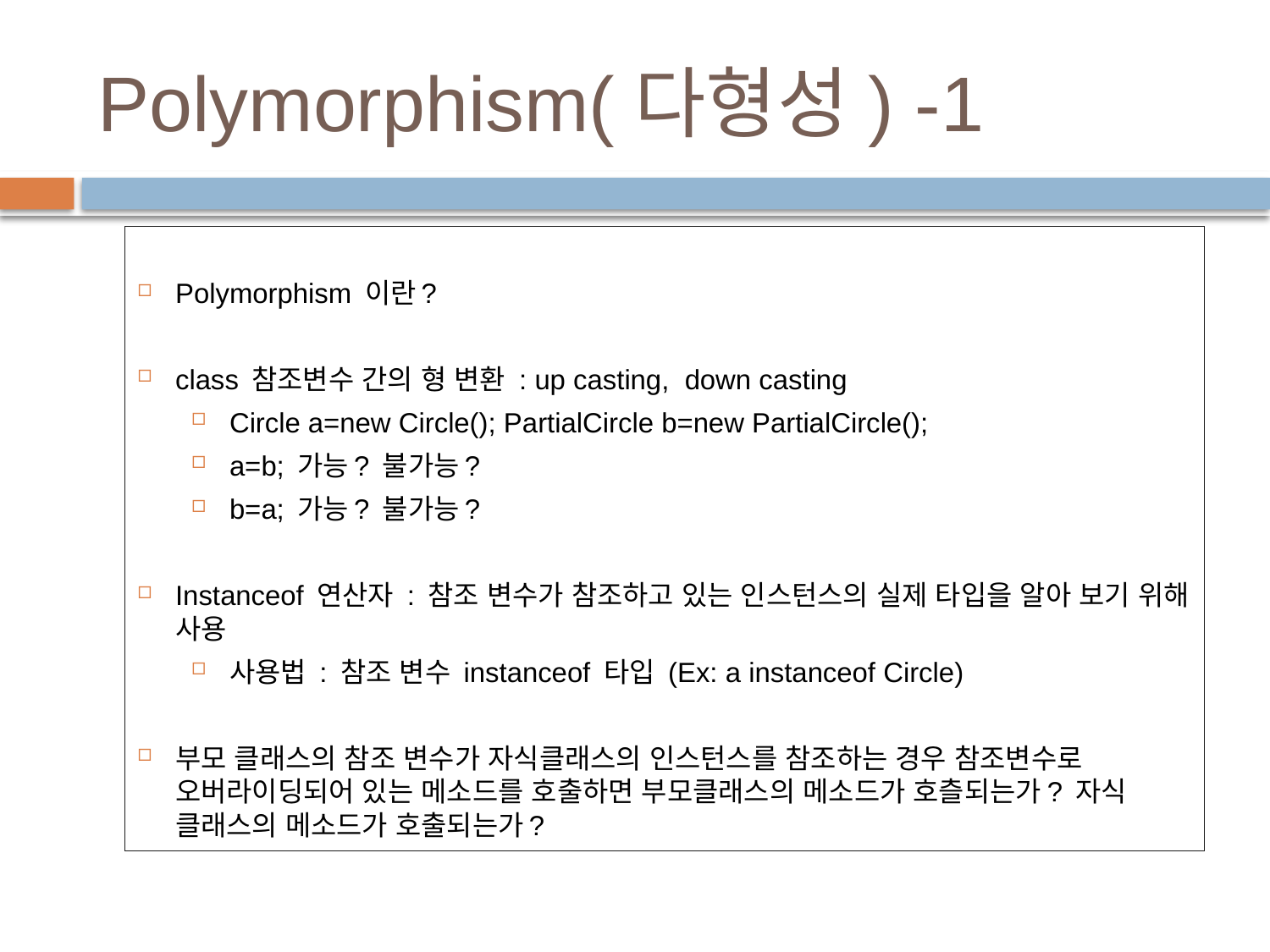

# Polymorphism(다형성) -1

Polymorphism 이란?

class 참조변수 간의 형 변환 : up casting,  down casting
Circle a=new Circle(); PartialCircle b=new PartialCircle();
a=b; 가능? 불가능?
b=a; 가능? 불가능?

Instanceof 연산자 : 참조 변수가 참조하고 있는 인스턴스의 실제 타입을 알아 보기 위해 사용
사용법 : 참조 변수 instanceof 타입 (Ex: a instanceof Circle)

부모 클래스의 참조 변수가 자식클래스의 인스턴스를 참조하는 경우 참조변수로 오버라이딩되어 있는 메소드를 호출하면 부모클래스의 메소드가 호츨되는가? 자식 클래스의 메소드가 호출되는가?